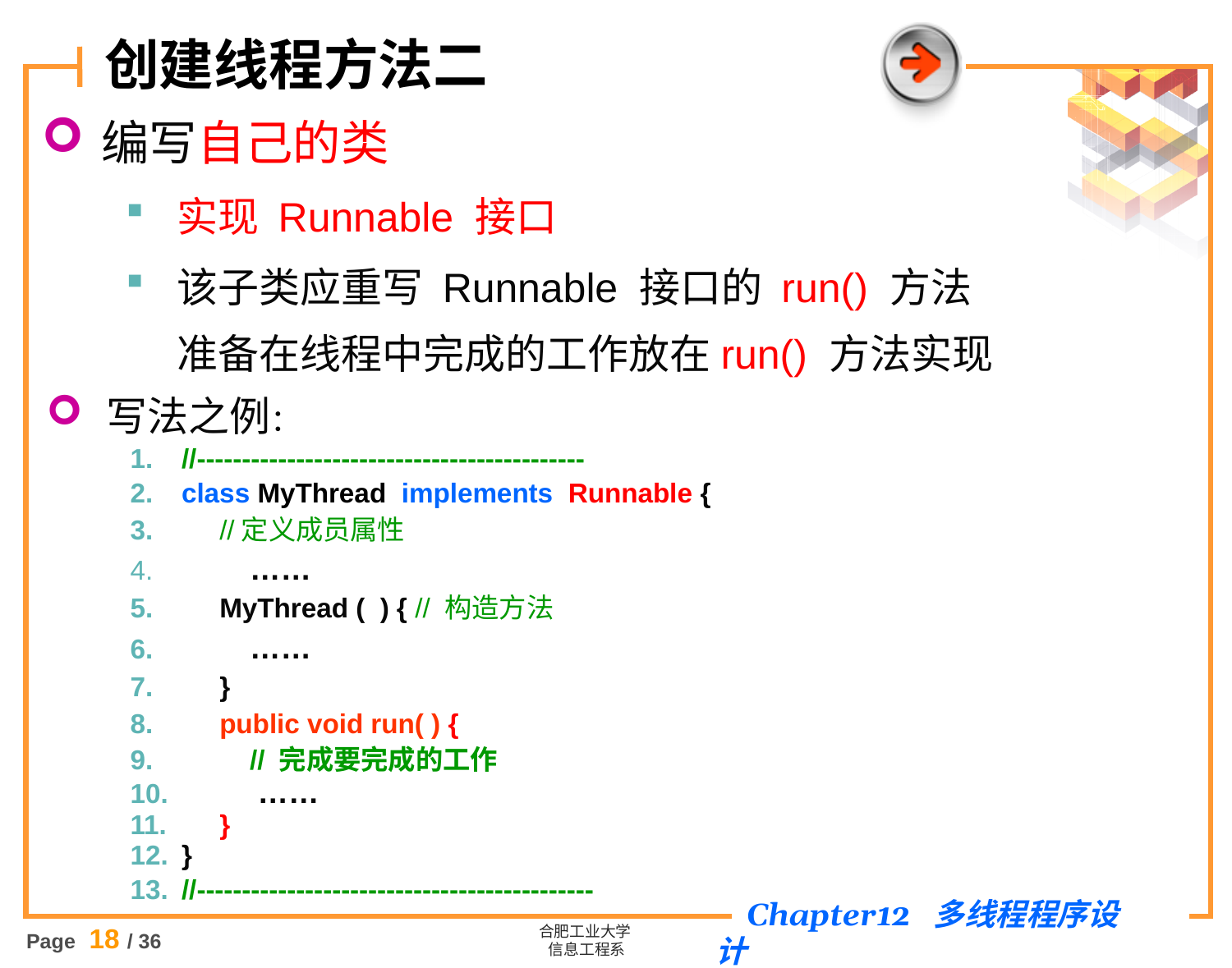

# 创建线程方法二
编写自己的类
实现 Runnable 接口
该子类应重写 Runnable 接口的 run() 方法
准备在线程中完成的工作放在run() 方法实现
写法之例：
//-------------------------------------------
class MyThread  implements  Runnable {
     //定义成员属性
         ……
     MyThread (  ) { // 构造方法
         ……
     }
     public void run( ) {
         // 完成要完成的工作
          ……
     }
}
//--------------------------------------------